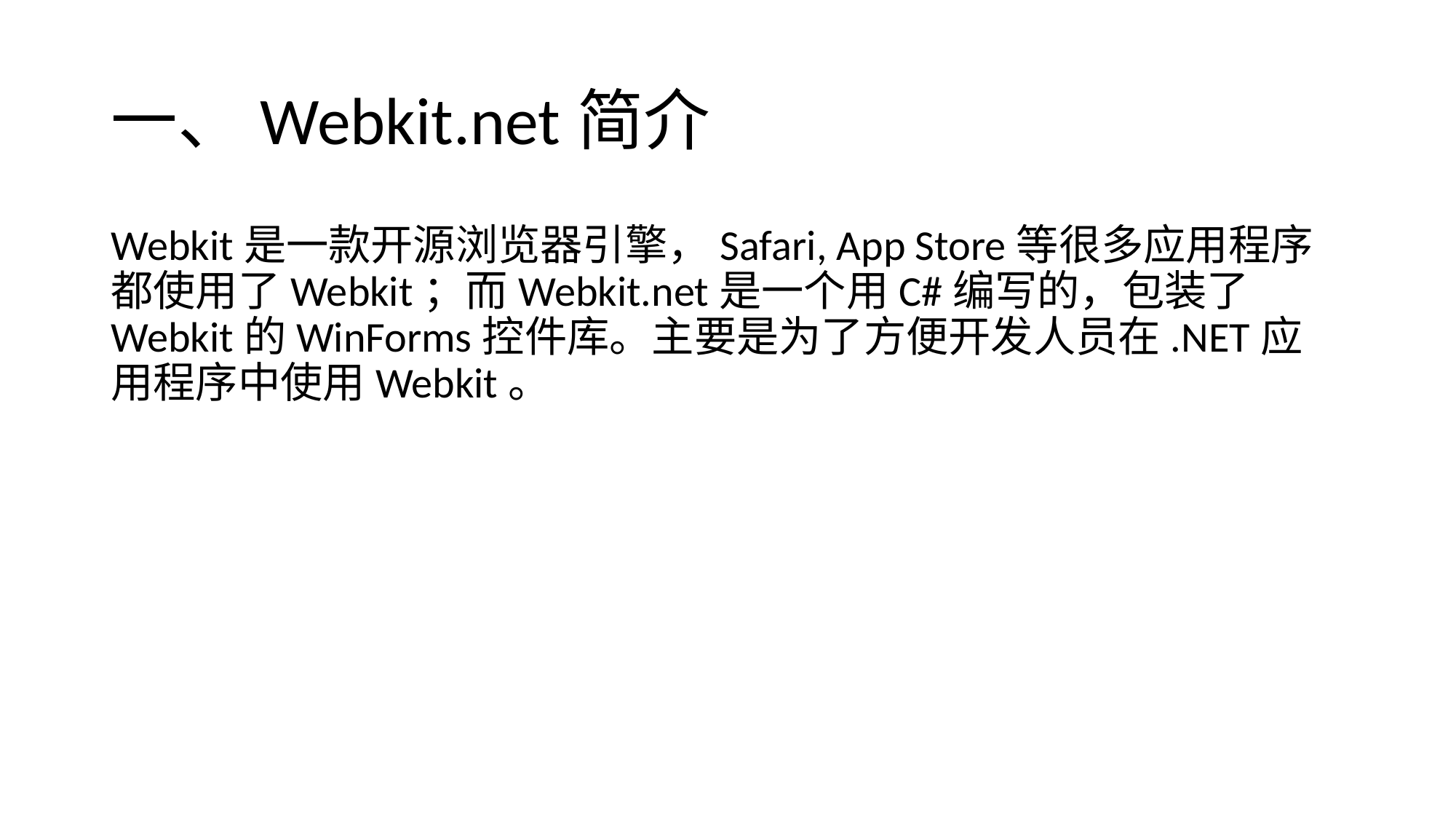

# 一、Webkit.net简介
Webkit是一款开源浏览器引擎，Safari, App Store等很多应用程序都使用了Webkit；而Webkit.net是一个用C#编写的，包装了Webkit的WinForms控件库。主要是为了方便开发人员在.NET应用程序中使用Webkit。